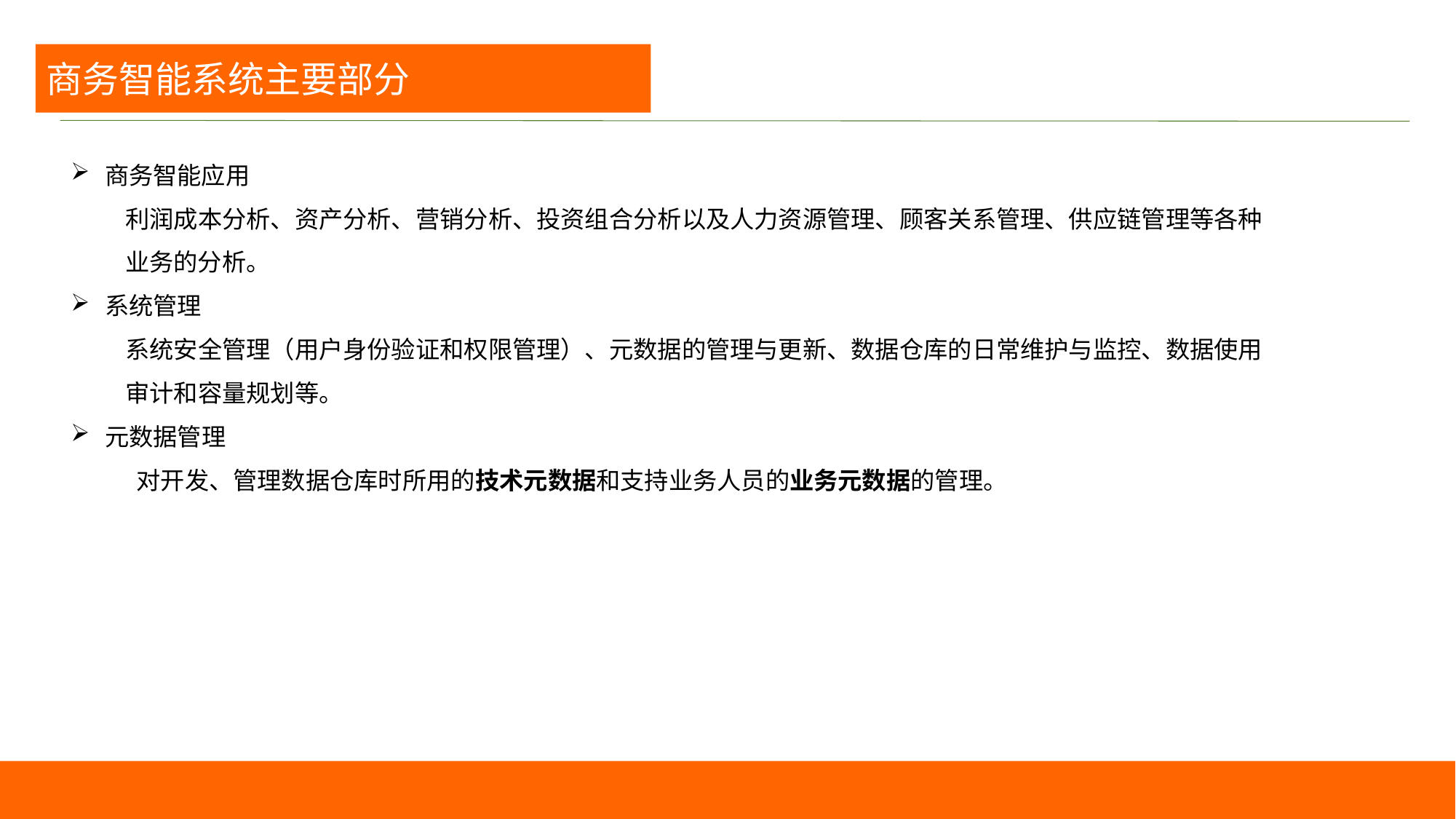

商务智能系统主要部分
商务智能应用
利润成本分析、资产分析、营销分析、投资组合分析以及人力资源管理、顾客关系管理、供应链管理等各种业务的分析。
系统管理
系统安全管理（用户身份验证和权限管理）、元数据的管理与更新、数据仓库的日常维护与监控、数据使用审计和容量规划等。
元数据管理
           对开发、管理数据仓库时所用的技术元数据和支持业务人员的业务元数据的管理。
15